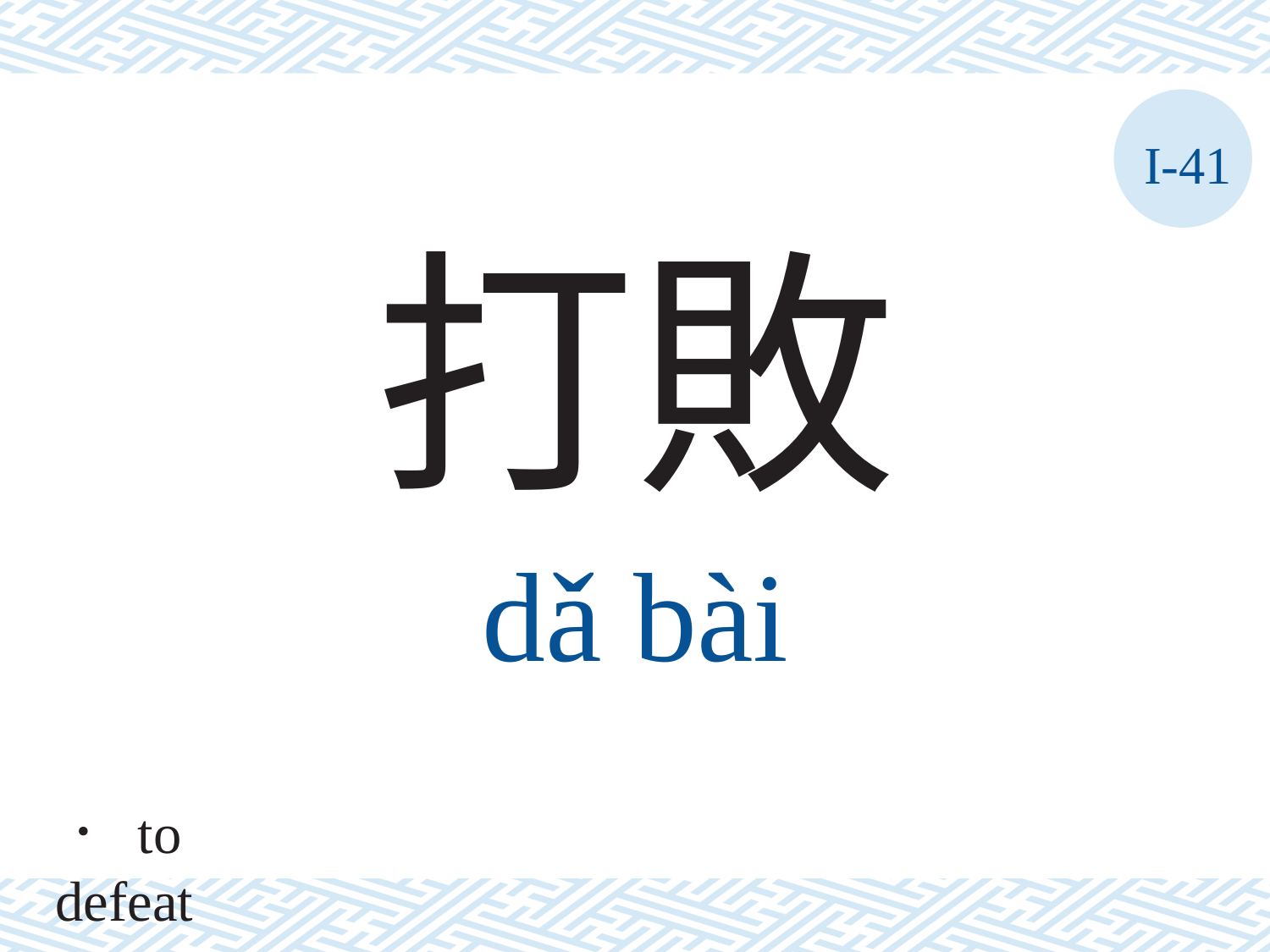

I-41
打敗
dǎ	bài
． to defeat